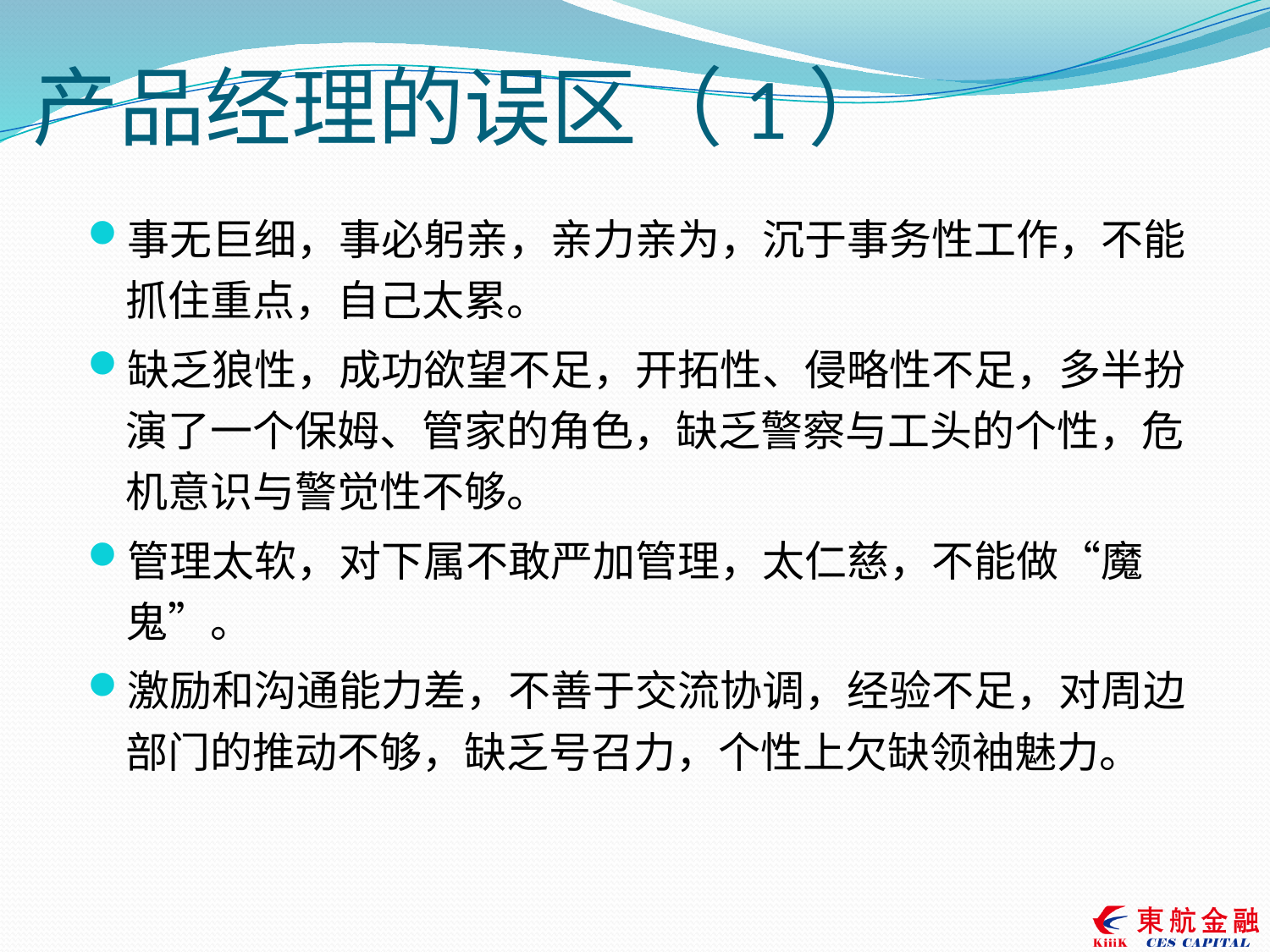

# 产品经理的误区（1）
事无巨细，事必躬亲，亲力亲为，沉于事务性工作，不能抓住重点，自己太累。
缺乏狼性，成功欲望不足，开拓性、侵略性不足，多半扮演了一个保姆、管家的角色，缺乏警察与工头的个性，危机意识与警觉性不够。
管理太软，对下属不敢严加管理，太仁慈，不能做“魔鬼”。
激励和沟通能力差，不善于交流协调，经验不足，对周边部门的推动不够，缺乏号召力，个性上欠缺领袖魅力。